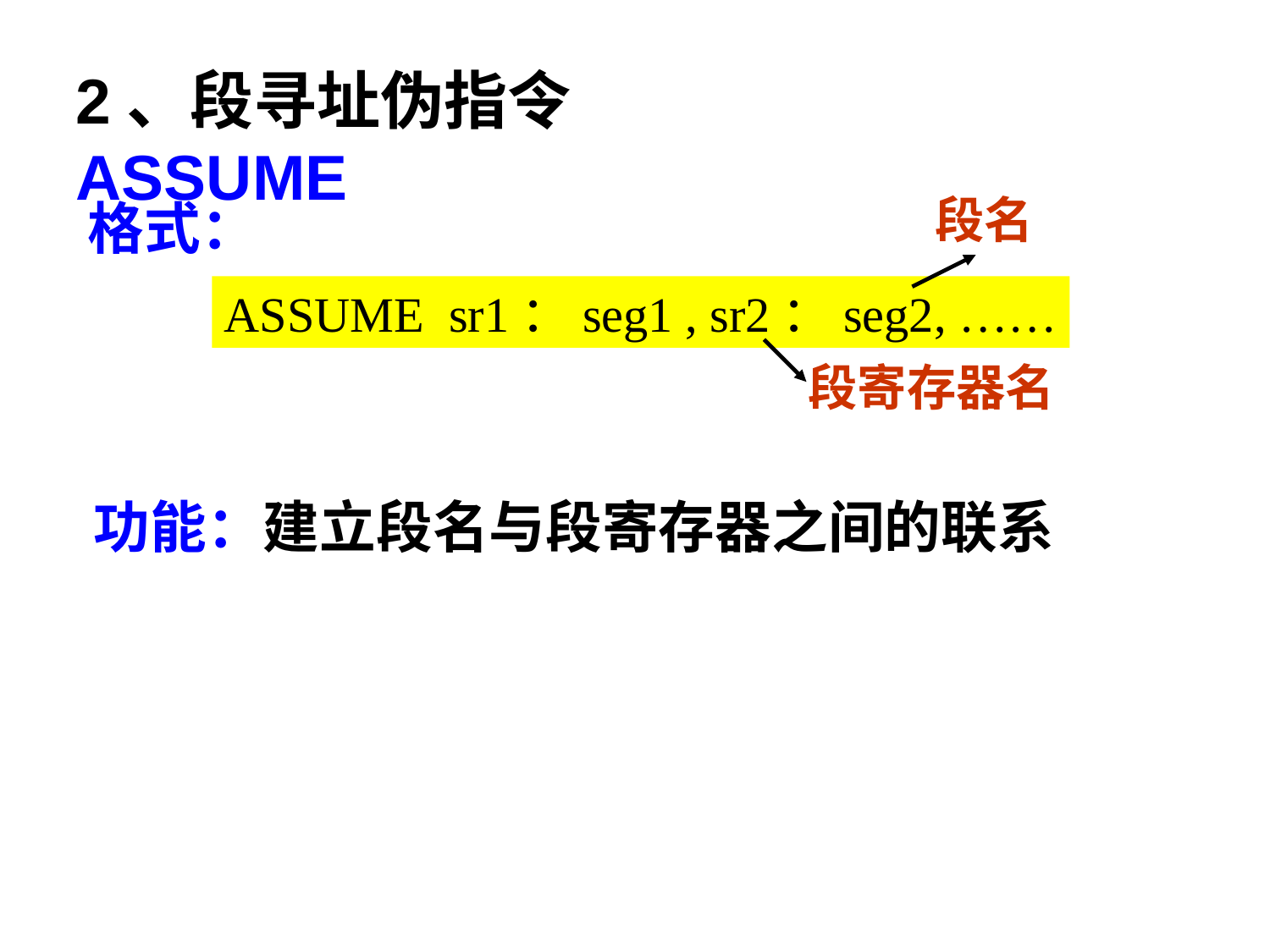

2、段寻址伪指令 ASSUME
段名

格式：
ASSUME  sr1：seg1 , sr2：seg2, ……

段寄存器名
功能：建立段名与段寄存器之间的联系
40